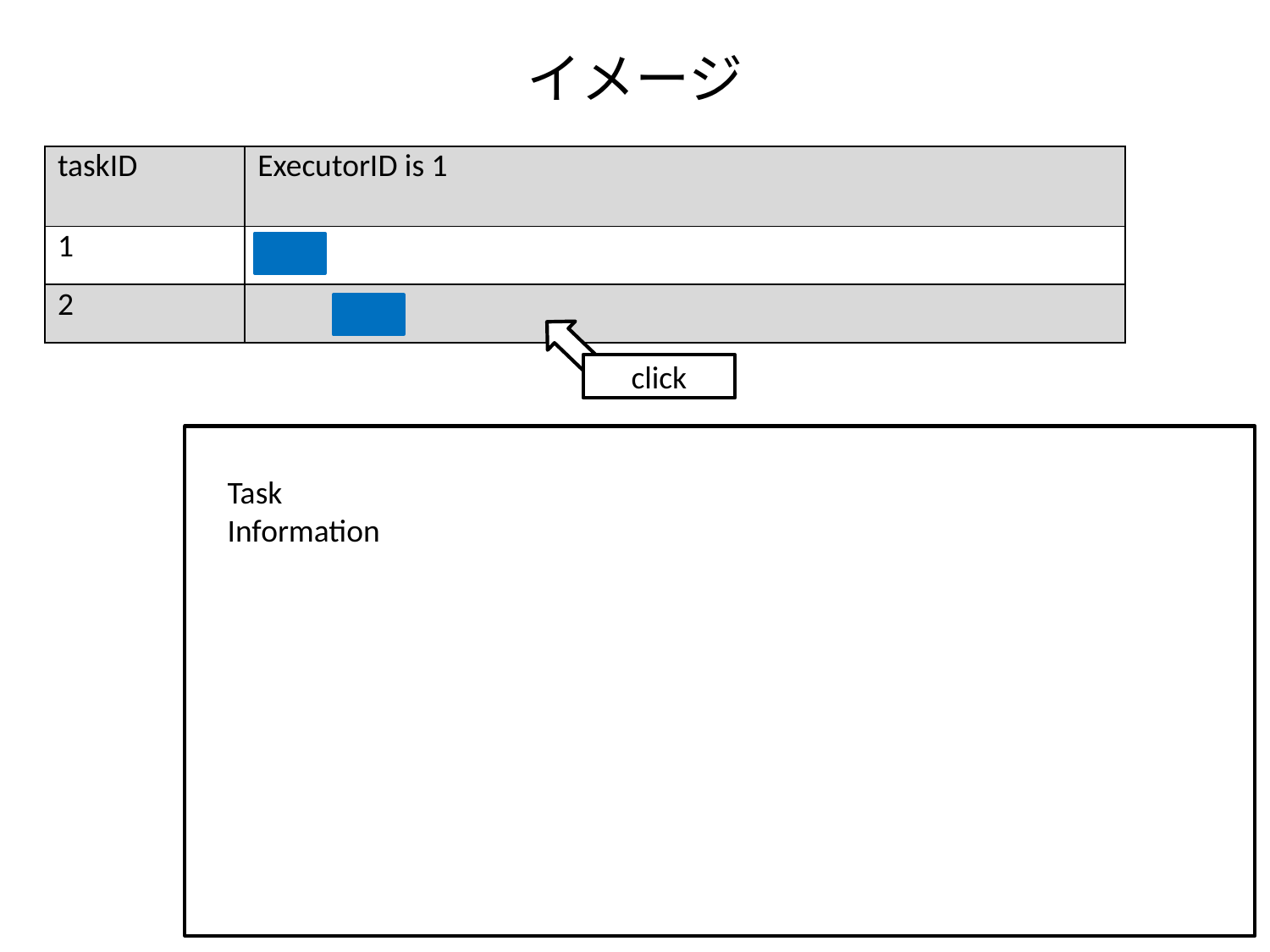

# イメージ
| taskID | ExecutorID is 1 |
| --- | --- |
| 1 |  |
| 2 |  |

click

Task Information